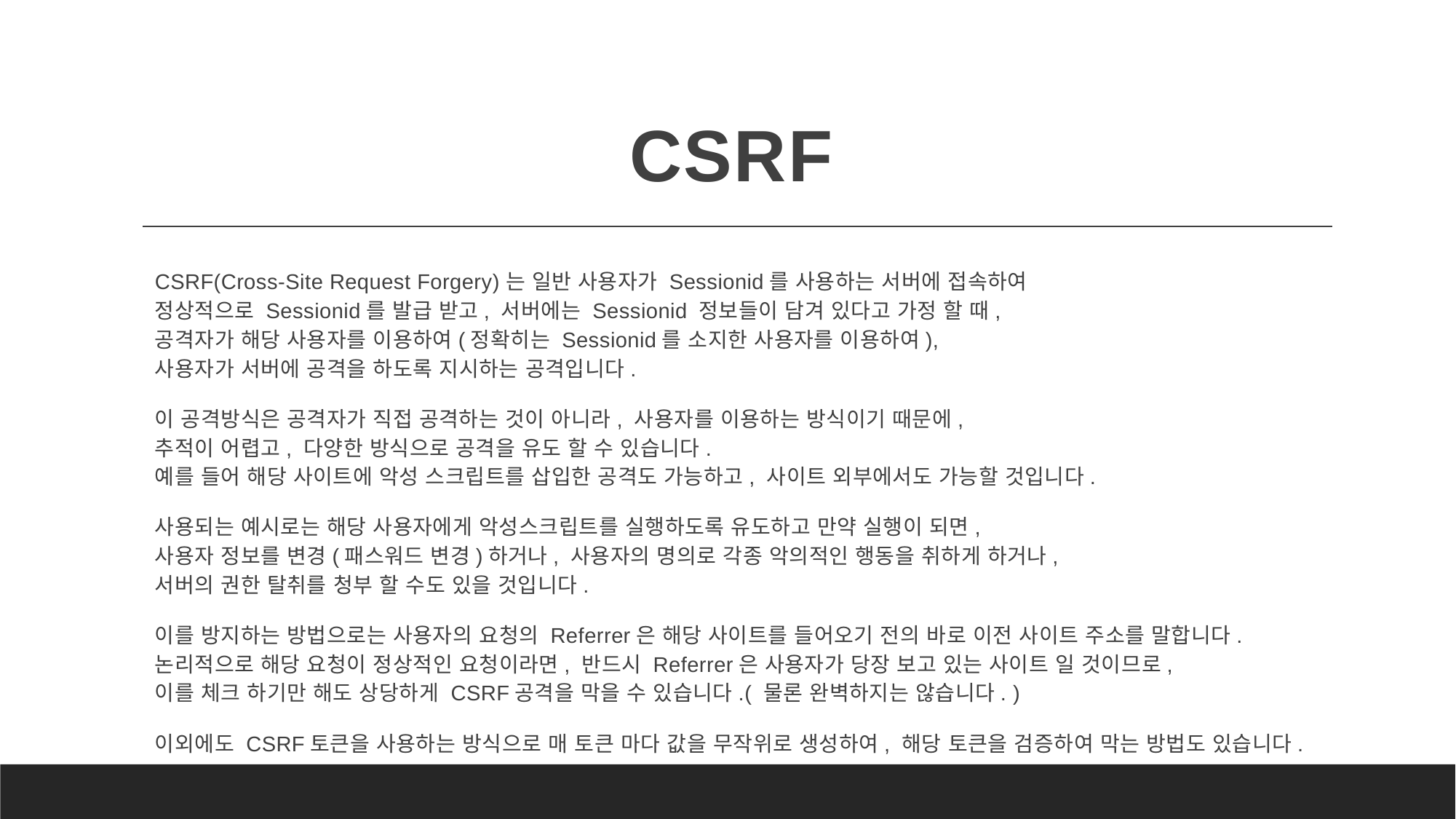

# CSRF
CSRF(Cross-Site Request Forgery)는 일반 사용자가 Sessionid를 사용하는 서버에 접속하여
정상적으로 Sessionid를 발급 받고, 서버에는 Sessionid 정보들이 담겨 있다고 가정 할 때,
공격자가 해당 사용자를 이용하여(정확히는 Sessionid를 소지한 사용자를 이용하여),
사용자가 서버에 공격을 하도록 지시하는 공격입니다.
이 공격방식은 공격자가 직접 공격하는 것이 아니라, 사용자를 이용하는 방식이기 때문에,
추적이 어렵고, 다양한 방식으로 공격을 유도 할 수 있습니다.
예를 들어 해당 사이트에 악성 스크립트를 삽입한 공격도 가능하고, 사이트 외부에서도 가능할 것입니다.
사용되는 예시로는 해당 사용자에게 악성스크립트를 실행하도록 유도하고 만약 실행이 되면,
사용자 정보를 변경(패스워드 변경)하거나, 사용자의 명의로 각종 악의적인 행동을 취하게 하거나,
서버의 권한 탈취를 청부 할 수도 있을 것입니다.
이를 방지하는 방법으로는 사용자의 요청의 Referrer은 해당 사이트를 들어오기 전의 바로 이전 사이트 주소를 말합니다.
논리적으로 해당 요청이 정상적인 요청이라면, 반드시 Referrer은 사용자가 당장 보고 있는 사이트 일 것이므로,
이를 체크 하기만 해도 상당하게 CSRF공격을 막을 수 있습니다.( 물론 완벽하지는 않습니다. )
이외에도 CSRF토큰을 사용하는 방식으로 매 토큰 마다 값을 무작위로 생성하여, 해당 토큰을 검증하여 막는 방법도 있습니다.